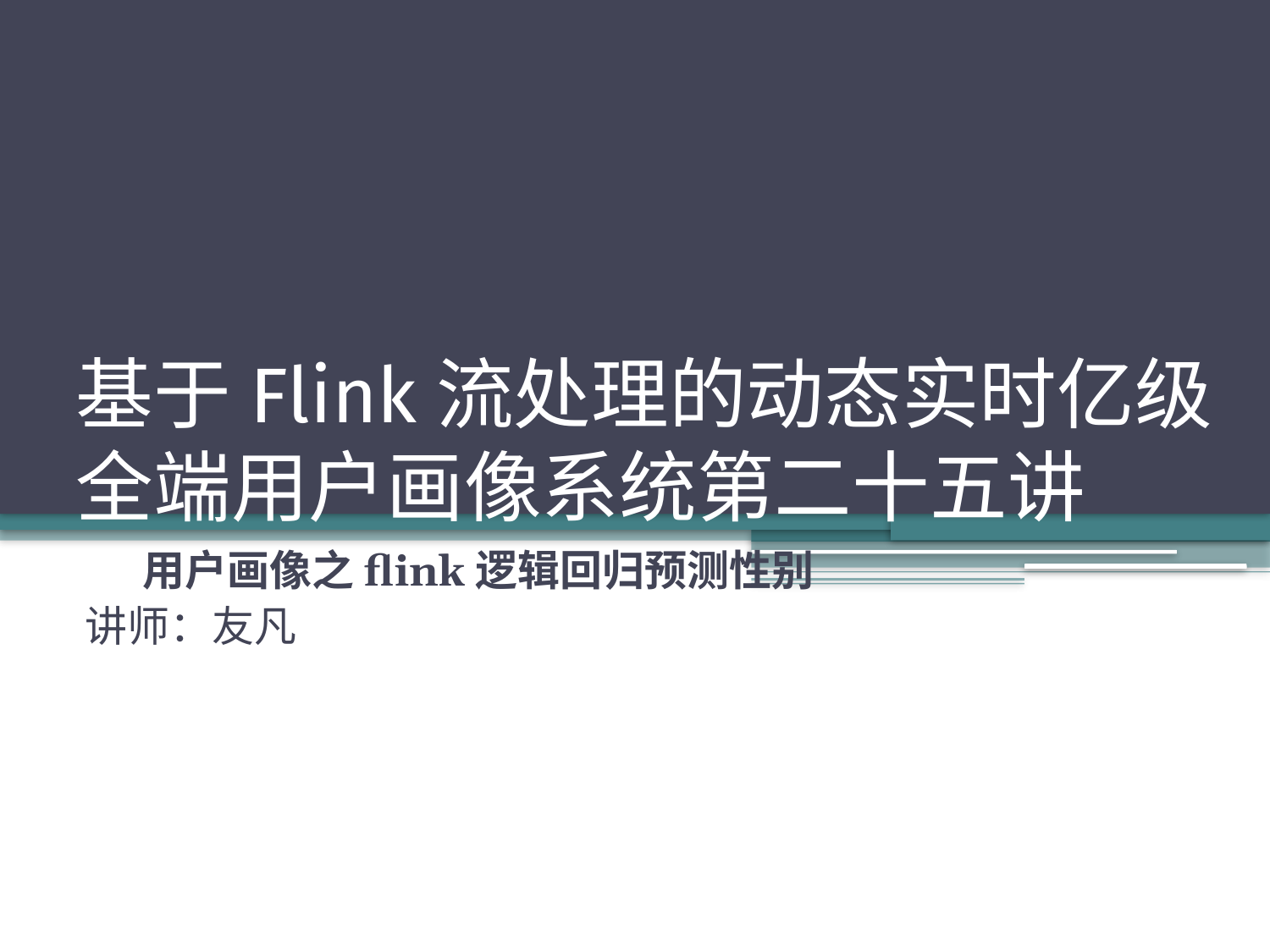

# 基于Flink流处理的动态实时亿级全端用户画像系统第二十五讲
     用户画像之flink逻辑回归预测性别
讲师：友凡